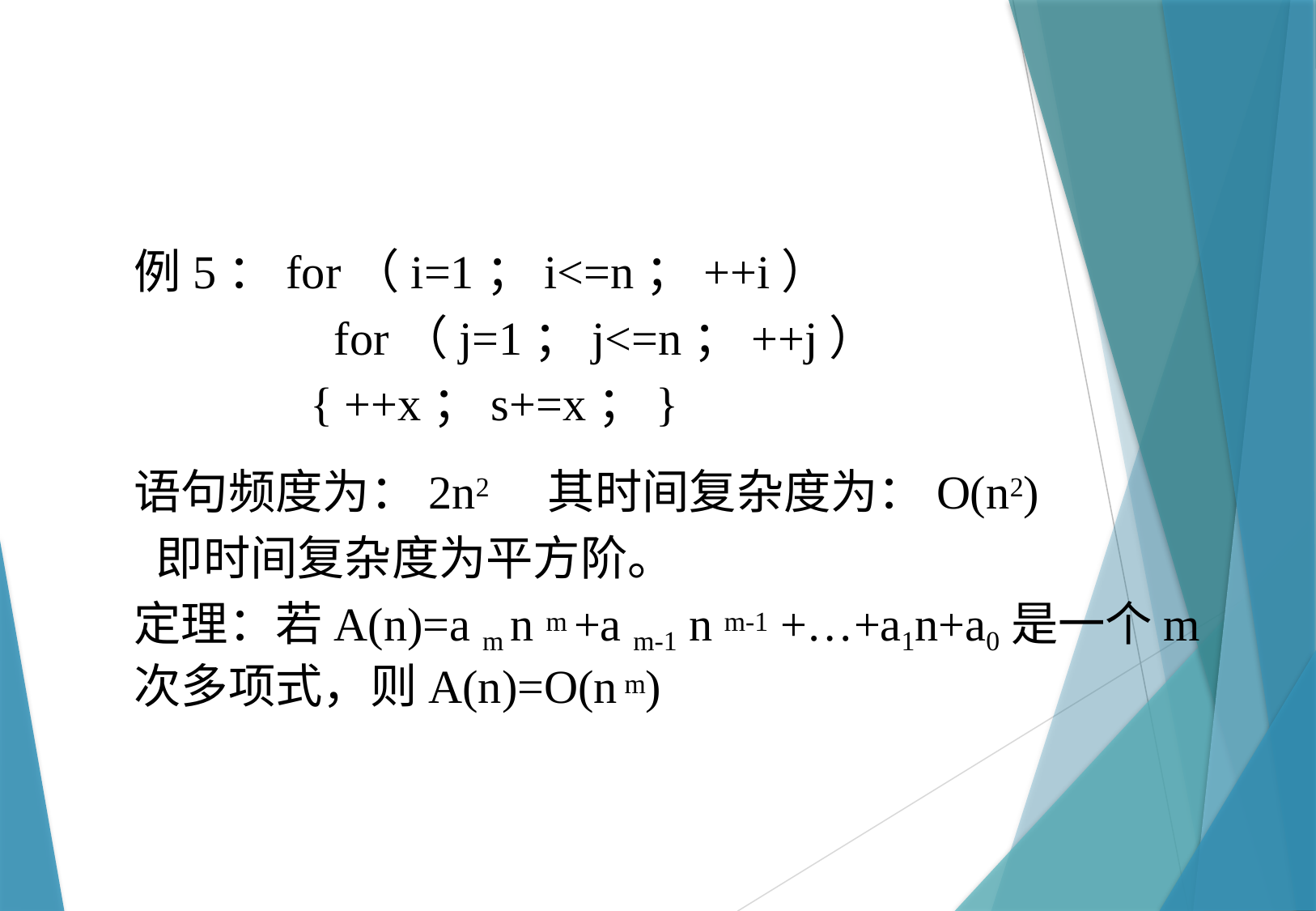

例5：for（i=1；i<=n；++i）
　　　　for（j=1；j<=n；++j）
               { ++x；s+=x；}
语句频度为：2n2　其时间复杂度为：O(n2)
 即时间复杂度为平方阶。
定理：若A(n)=a m n m +a m-1 n m-1 +…+a1n+a0是一个m次多项式，则A(n)=O(n m)